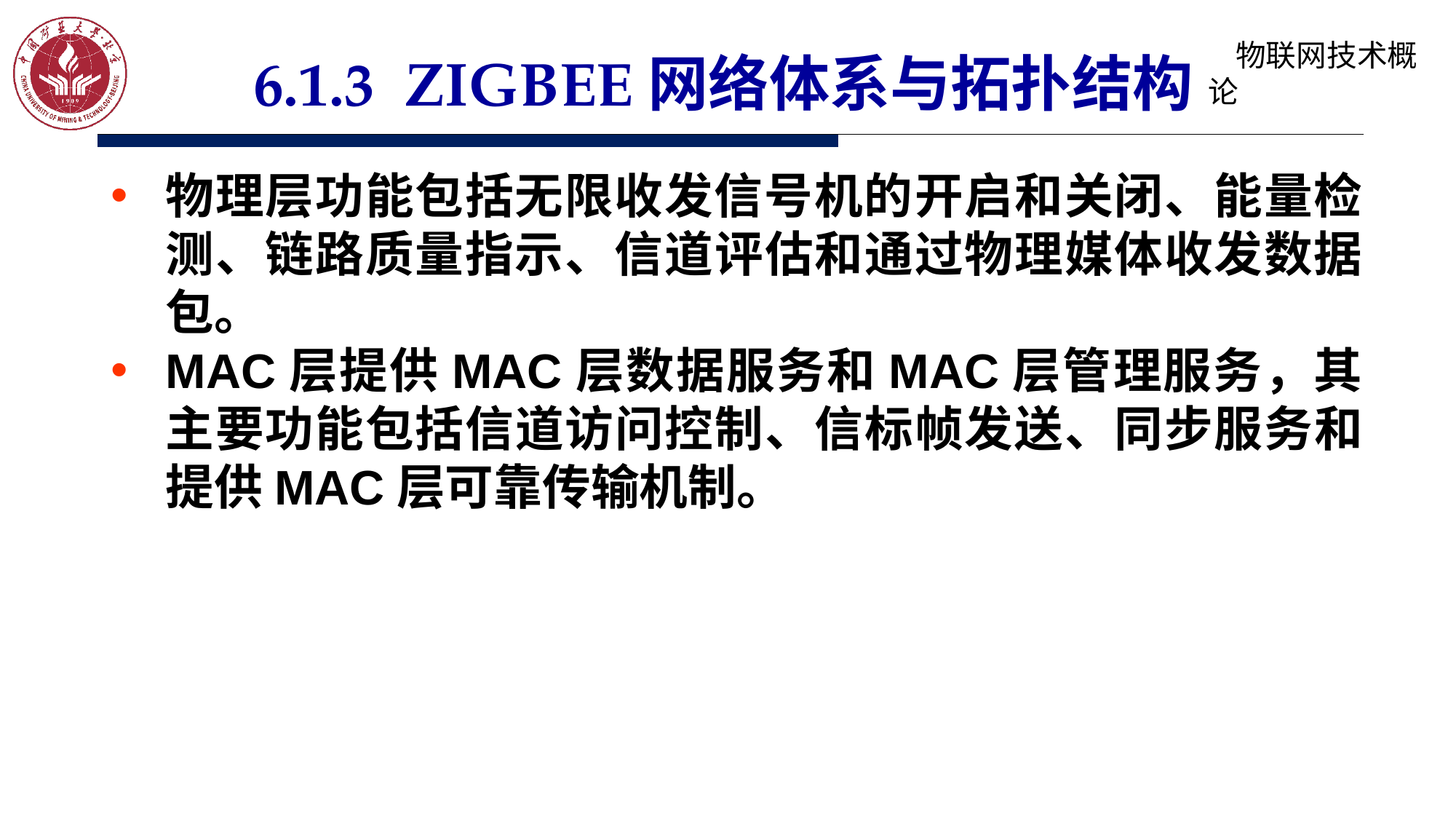

# 6.1.3  ZigBee网络体系与拓扑结构
物理层功能包括无限收发信号机的开启和关闭、能量检测、链路质量指示、信道评估和通过物理媒体收发数据包。
MAC层提供MAC层数据服务和MAC层管理服务，其主要功能包括信道访问控制、信标帧发送、同步服务和提供MAC层可靠传输机制。